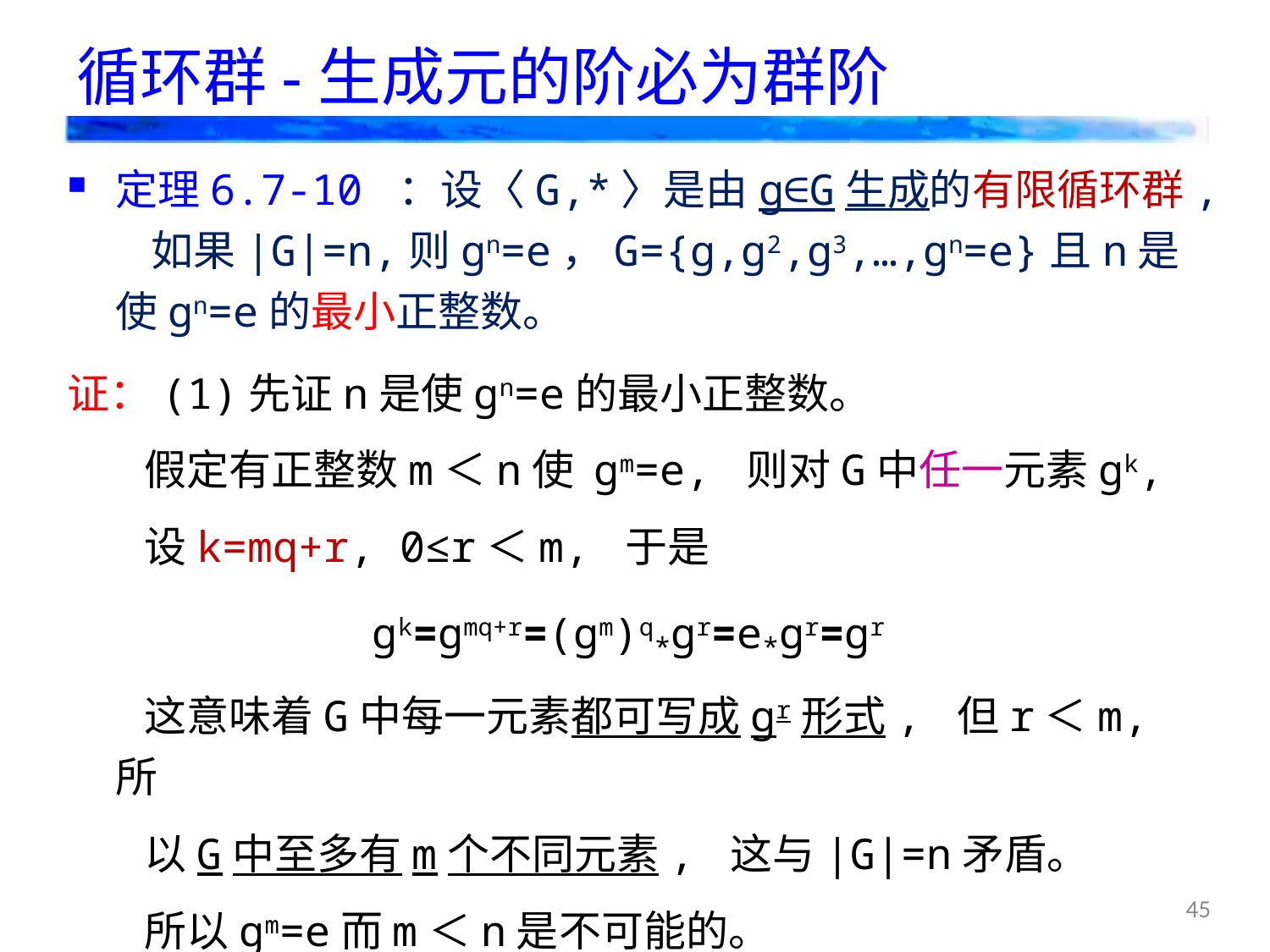

# 循环群-生成元的阶必为群阶
定理6.7-10 ：设〈G,*〉是由g∈G生成的有限循环群, 如果|G|=n,则gn=e，G={g,g2,g3,…,gn=e}且n是使gn=e的最小正整数。
证：(1)先证n是使gn=e的最小正整数。
       假定有正整数m＜n使 gm=e, 则对G中任一元素gk,
       设k=mq+r, 0≤r＜m, 于是
            gk=gmq+r=(gm)q*gr=e*gr=gr
       这意味着G中每一元素都可写成gr形式, 但r＜m, 所
       以G中至多有m个不同元素, 这与|G|=n矛盾。
       所以gm=e而m＜n是不可能的。

45